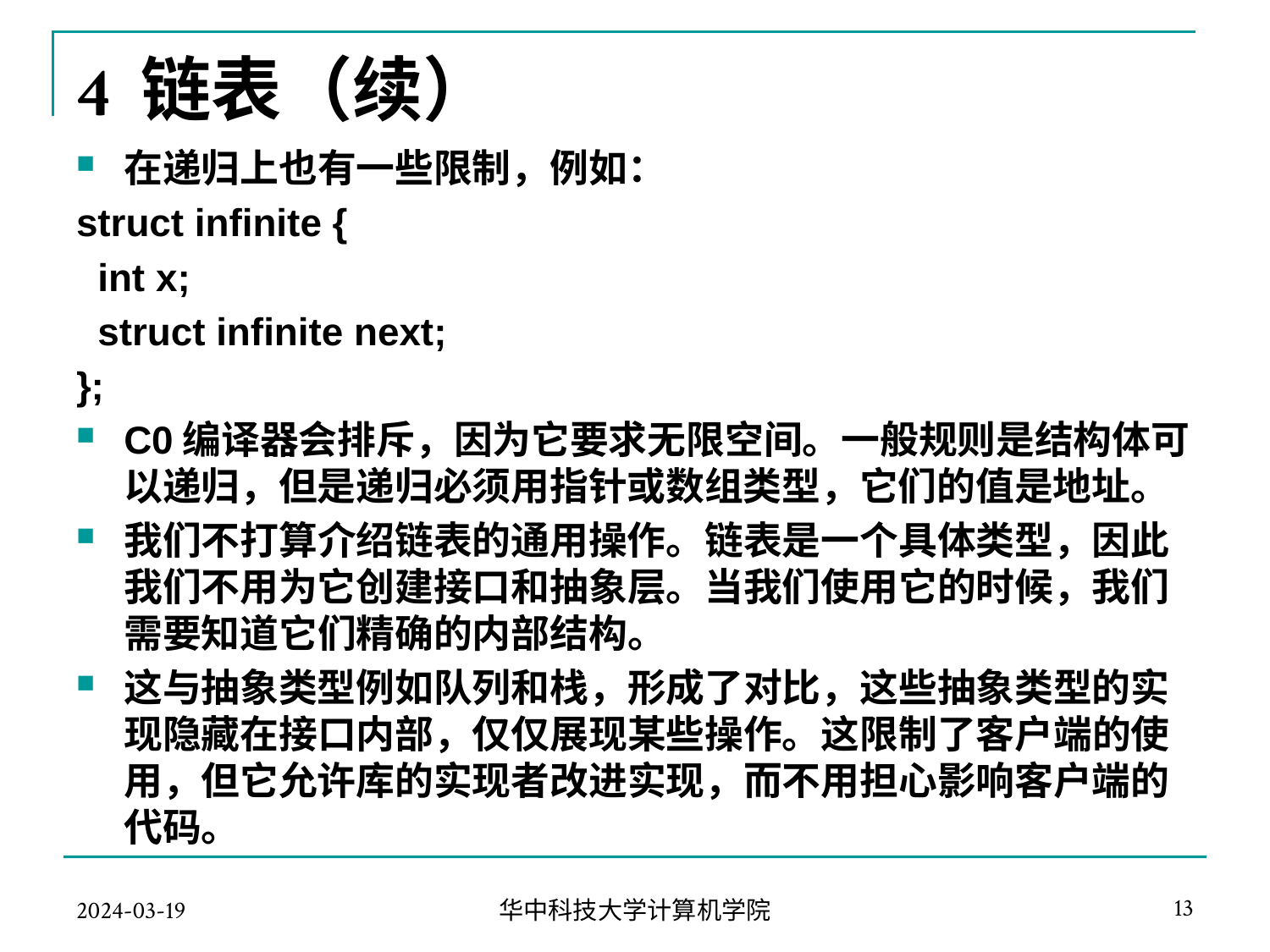

# 4 链表（续）
在递归上也有一些限制，例如：
struct infinite {
  int x;
  struct infinite next;
};
C0编译器会排斥，因为它要求无限空间。一般规则是结构体可以递归，但是递归必须用指针或数组类型，它们的值是地址。
我们不打算介绍链表的通用操作。链表是一个具体类型，因此我们不用为它创建接口和抽象层。当我们使用它的时候，我们需要知道它们精确的内部结构。
这与抽象类型例如队列和栈，形成了对比，这些抽象类型的实现隐藏在接口内部，仅仅展现某些操作。这限制了客户端的使用，但它允许库的实现者改进实现，而不用担心影响客户端的代码。
2024-03-19
13
华中科技大学计算机学院